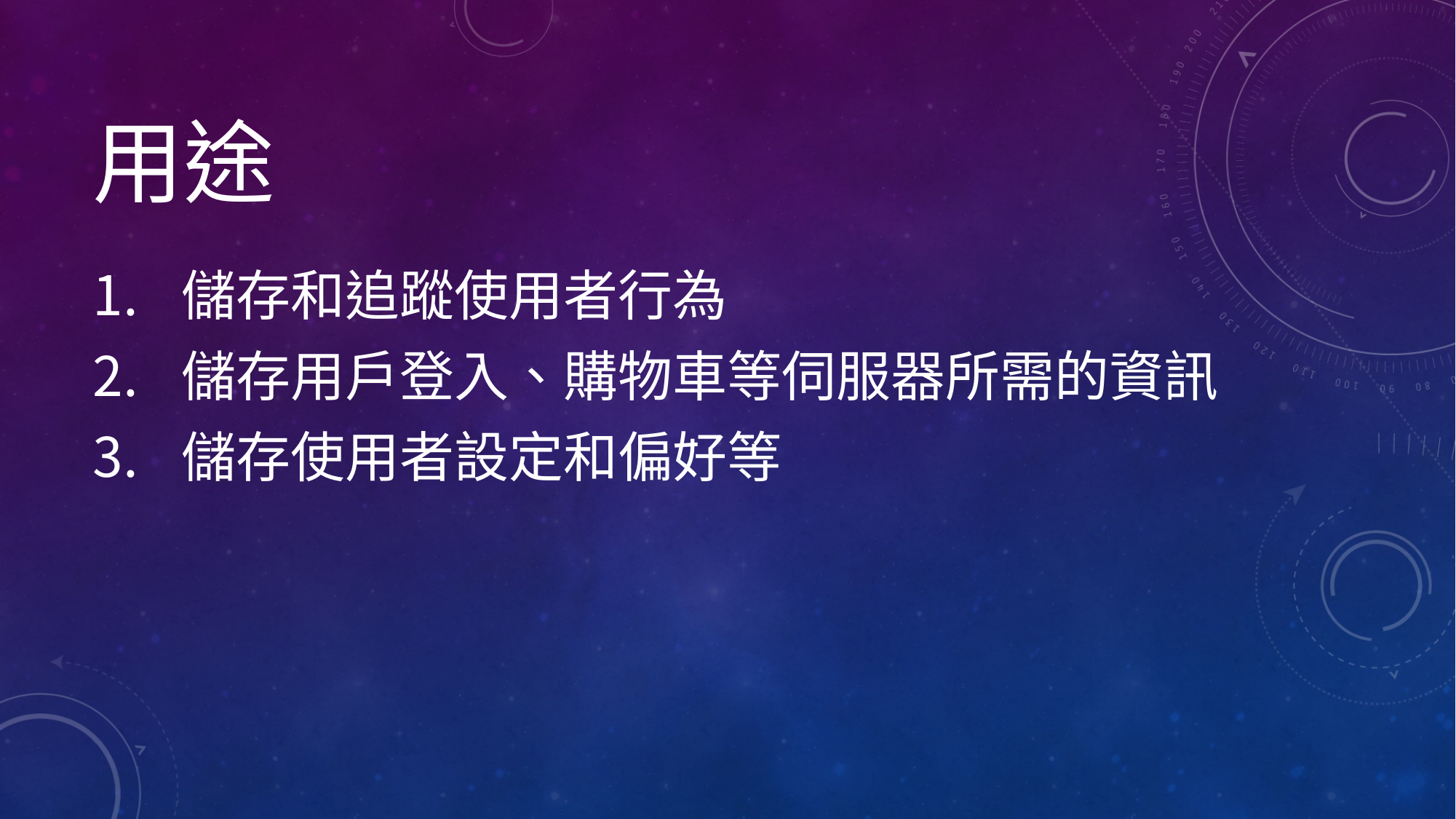

# 用途
儲存和追蹤使用者行為
儲存用戶登入、購物車等伺服器所需的資訊
儲存使用者設定和偏好等